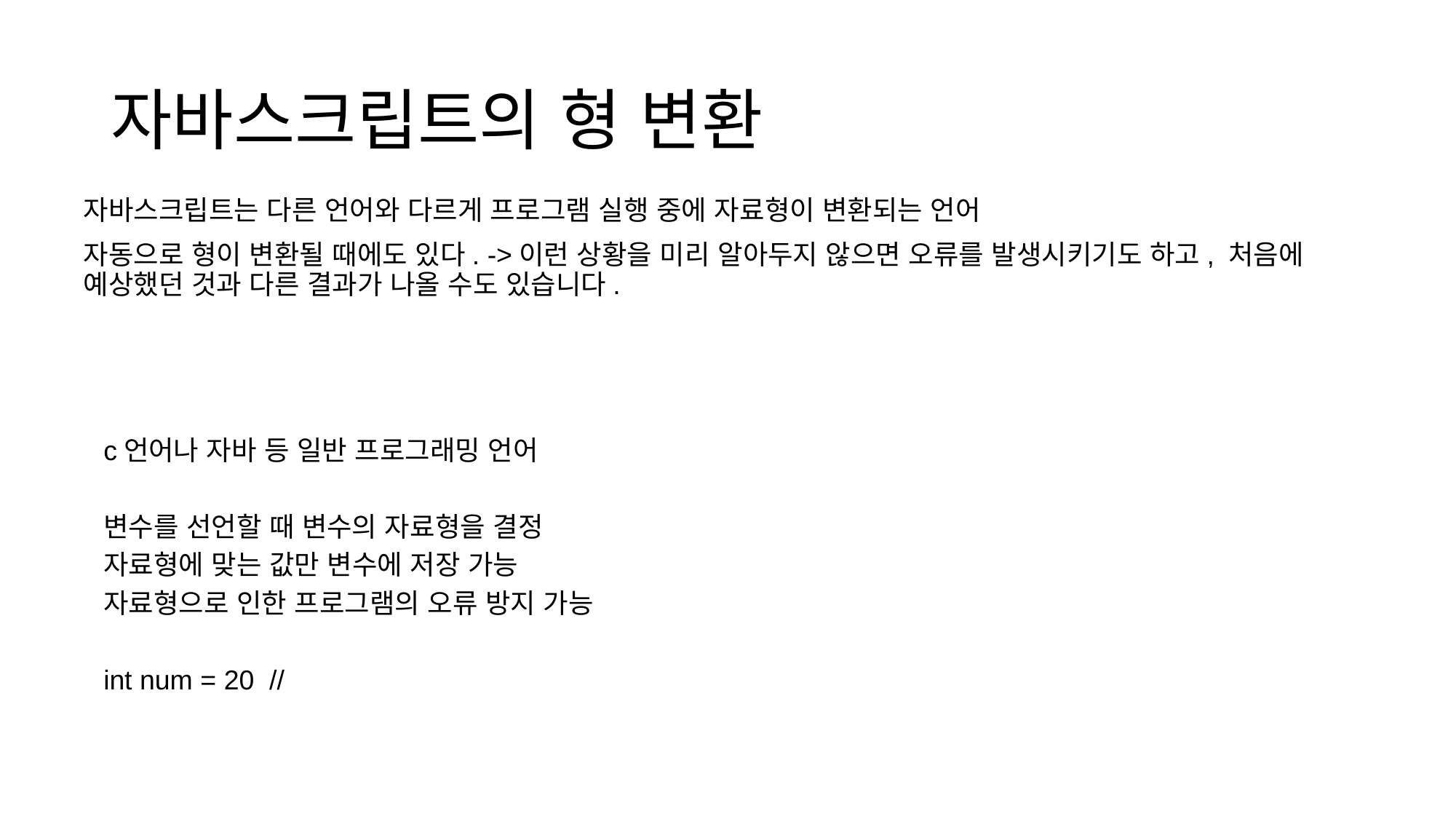

# 자바스크립트의 형 변환
자바스크립트는 다른 언어와 다르게 프로그램 실행 중에 자료형이 변환되는 언어
자동으로 형이 변환될 때에도 있다. ->이런 상황을 미리 알아두지 않으면 오류를 발생시키기도 하고, 처음에 예상했던 것과 다른 결과가 나올 수도 있습니다.
c언어나 자바 등 일반 프로그래밍 언어

변수를 선언할 때 변수의 자료형을 결정
자료형에 맞는 값만 변수에 저장 가능
자료형으로 인한 프로그램의 오류 방지 가능

int num = 20  //